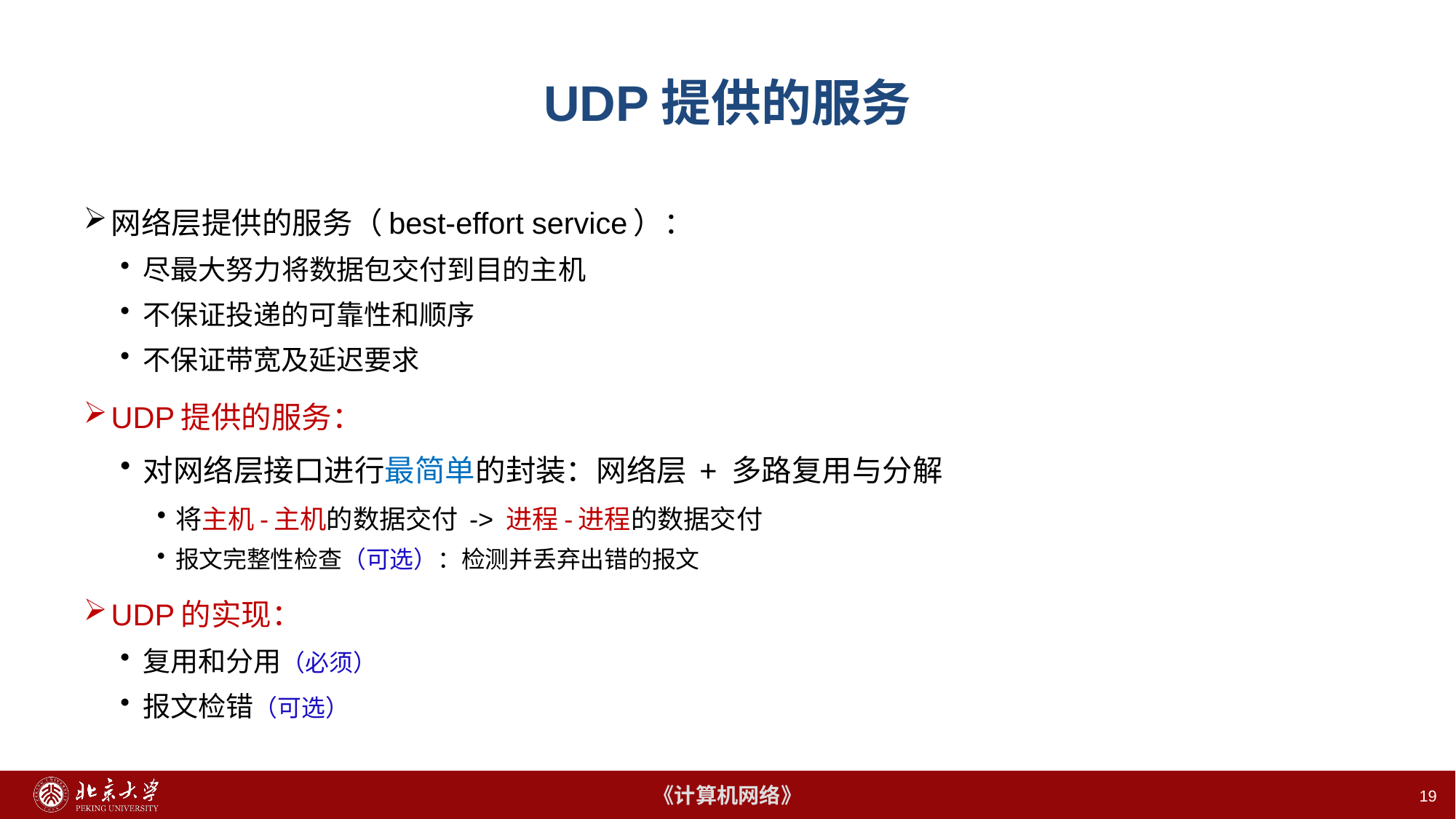

19
# UDP提供的服务
网络层提供的服务（best-effort service）：
尽最大努力将数据包交付到目的主机
不保证投递的可靠性和顺序
不保证带宽及延迟要求
UDP提供的服务：
对网络层接口进行最简单的封装：网络层 + 多路复用与分解
将主机-主机的数据交付 -> 进程-进程的数据交付
报文完整性检查（可选）：检测并丢弃出错的报文
UDP的实现：
复用和分用（必须）
报文检错（可选）